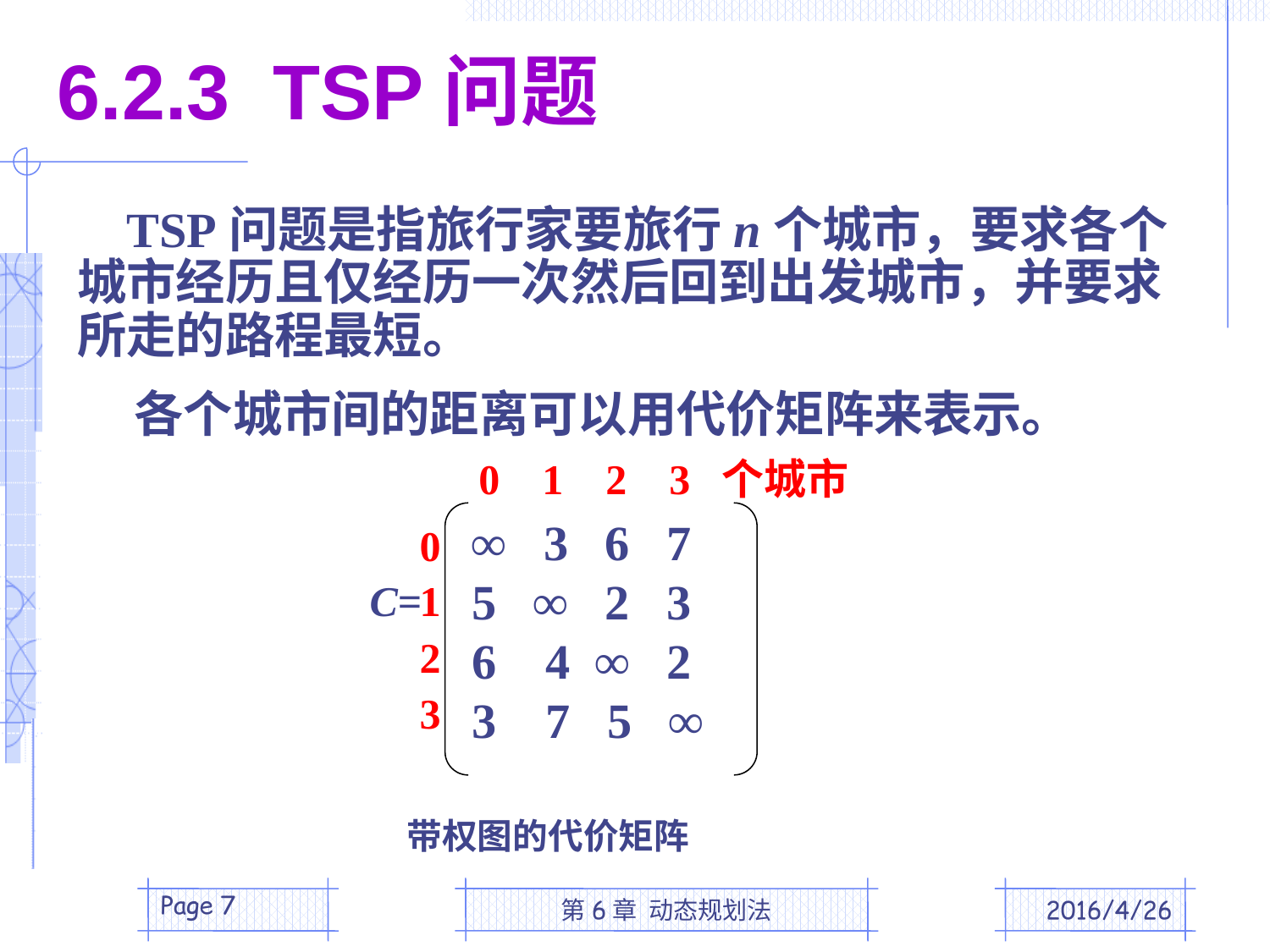

6.2.3  TSP问题
    TSP问题是指旅行家要旅行n个城市，要求各个城市经历且仅经历一次然后回到出发城市，并要求所走的路程最短。
    各个城市间的距离可以用代价矩阵来表示。
0    1    2    3  个城市

C=
 ∞   3   6   7
 5   ∞   2   3
 6    4  ∞   2
 3    7   5   ∞
  带权图的代价矩阵
0    1    2    3
Page 7
第6章  动态规划法
2016/4/26